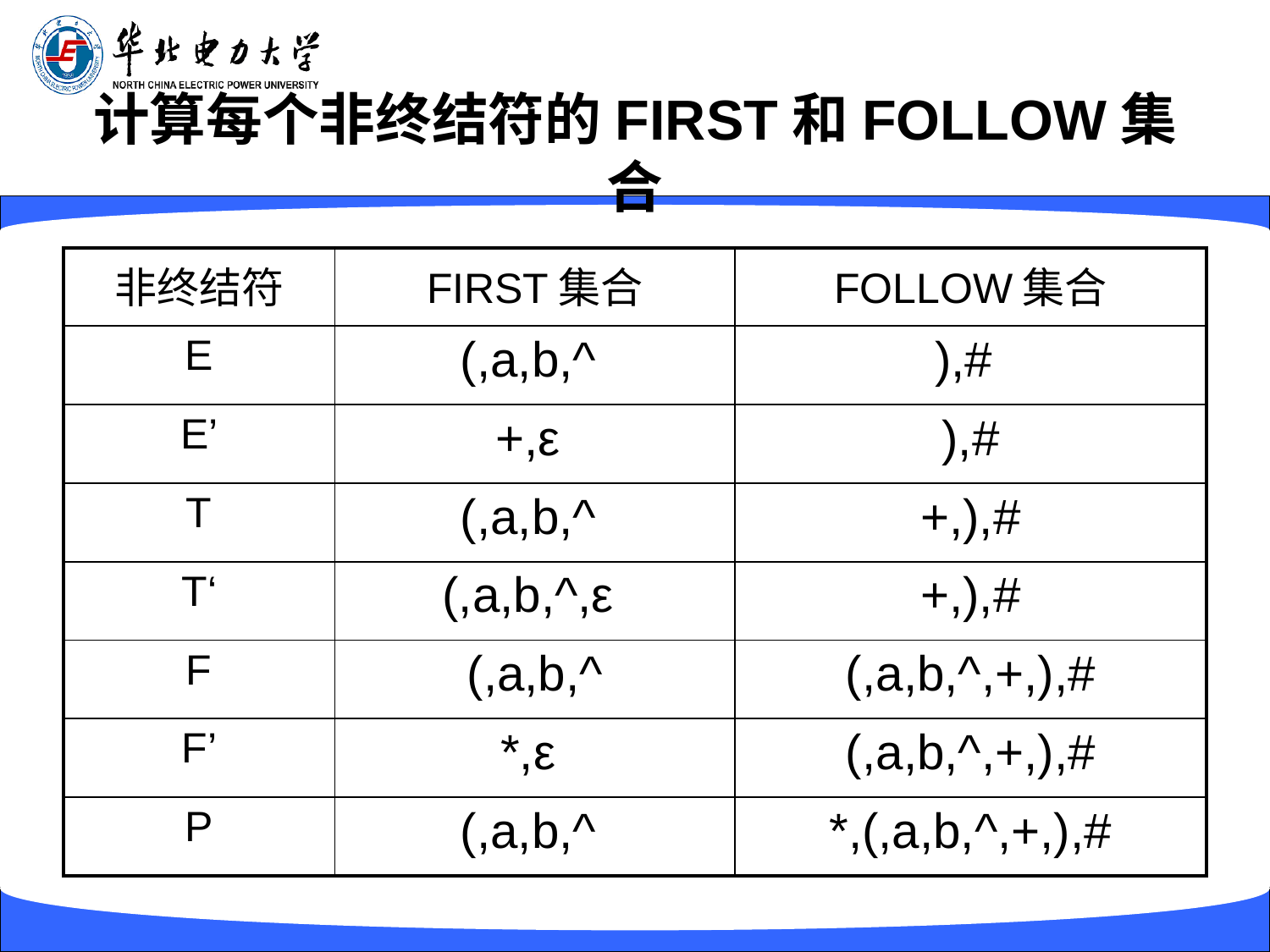

# 计算每个非终结符的FIRST和FOLLOW集合
| 非终结符 | FIRST集合 | FOLLOW集合 |
| --- | --- | --- |
| E | (,a,b,^ | ),# |
| E’ | +,ε | ),# |
| T | (,a,b,^ | +,),# |
| T‘ | (,a,b,^,ε | +,),# |
| F | (,a,b,^ | (,a,b,^,+,),# |
| F’ | \*,ε | (,a,b,^,+,),# |
| P | (,a,b,^ | \*,(,a,b,^,+,),# |